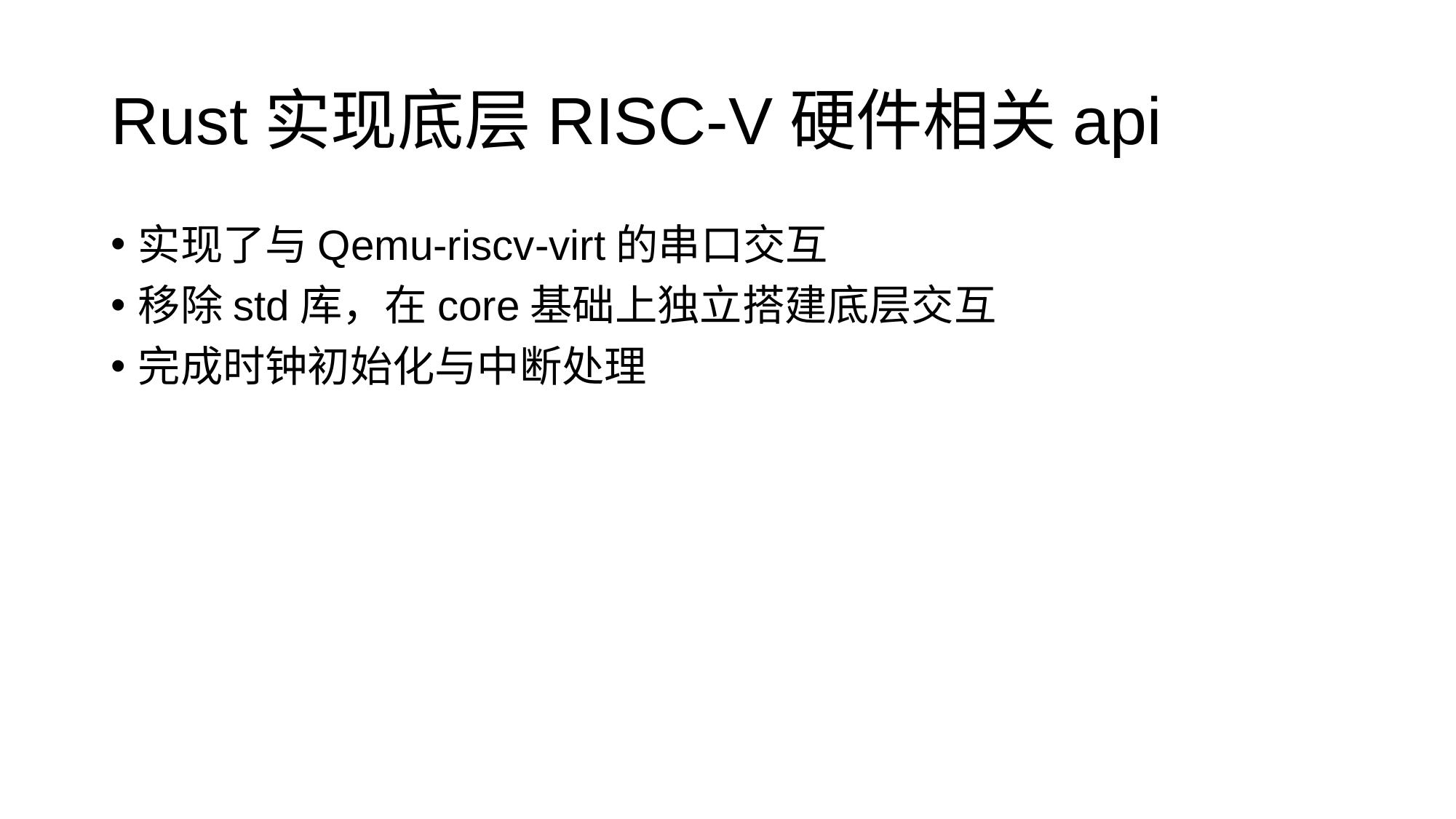

# Rust实现底层RISC-V硬件相关api
实现了与Qemu-riscv-virt的串口交互
移除std库，在core基础上独立搭建底层交互
完成时钟初始化与中断处理